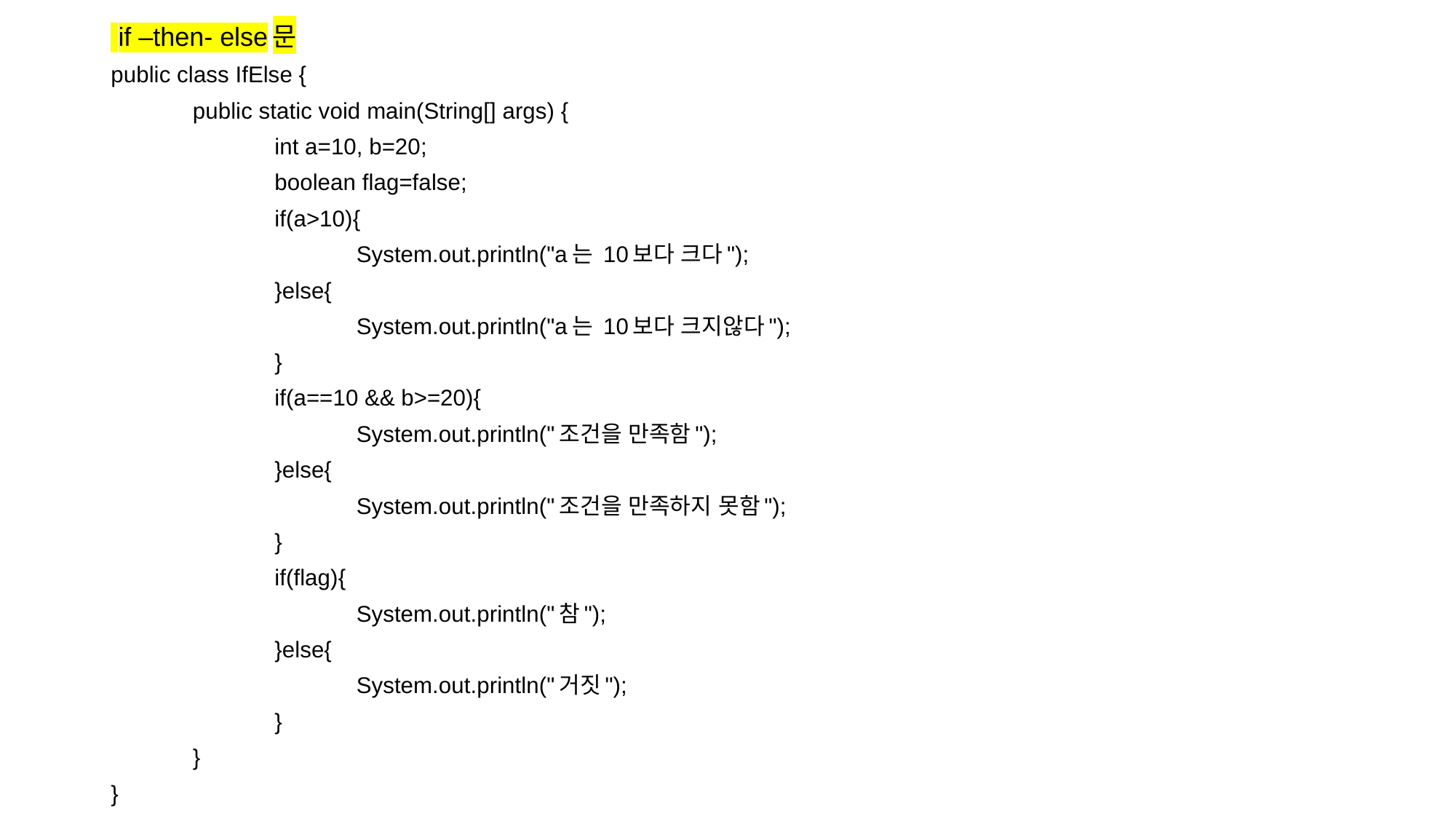

# if –then- else문
public class IfElse {
	public static void main(String[] args) {
		int a=10, b=20;
		boolean flag=false;
		if(a>10){
			System.out.println("a는 10보다 크다");
		}else{
			System.out.println("a는 10보다 크지않다");
		}
		if(a==10 && b>=20){
			System.out.println("조건을 만족함");
		}else{
			System.out.println("조건을 만족하지 못함");
		}
		if(flag){
			System.out.println("참");
		}else{
			System.out.println("거짓");
		}
	}
}